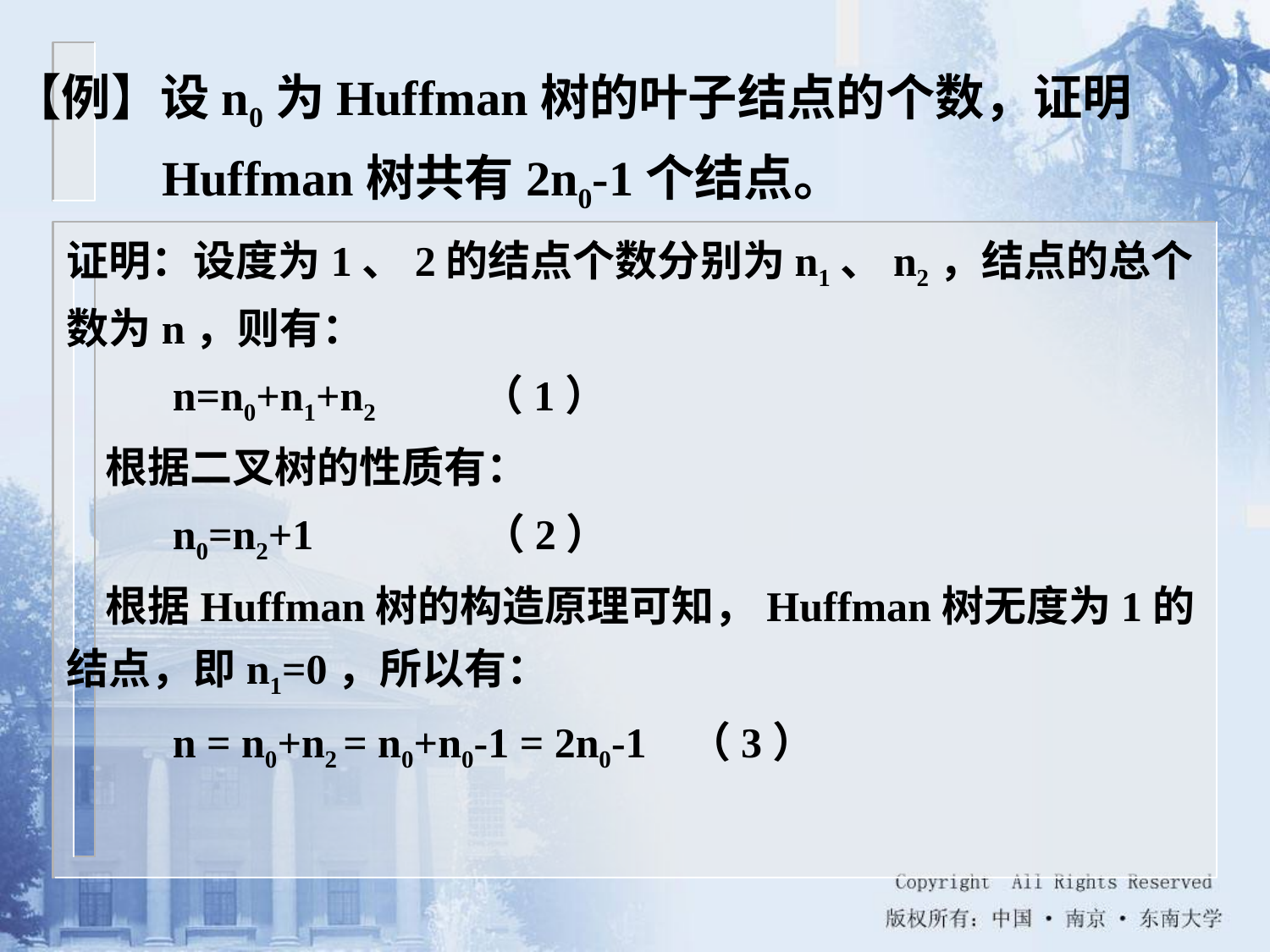

【例】设n0为Huffman树的叶子结点的个数，证明Huffman树共有2n0-1个结点。
证明：设度为1、2的结点个数分别为n1、n2，结点的总个数为n，则有：
          n=n0+n1+n2         （1）
   根据二叉树的性质有：
          n0=n2+1               （2）
   根据Huffman树的构造原理可知，Huffman树无度为1的结点，即n1=0，所以有：
          n = n0+n2 = n0+n0-1 = 2n0-1   （3）